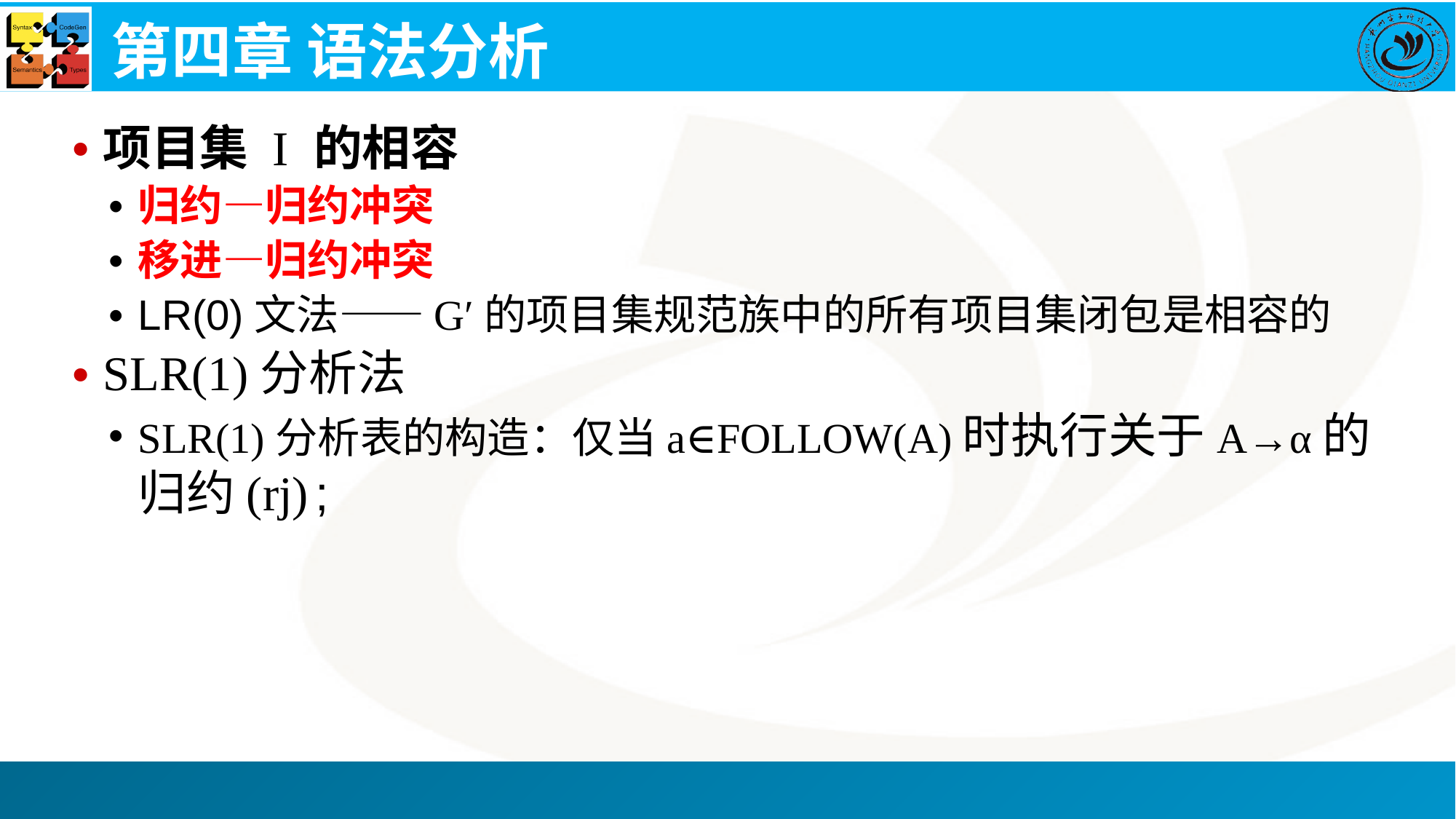

# 第四章 语法分析
项目集 I 的相容
归约—归约冲突
移进—归约冲突
LR(0)文法——G′的项目集规范族中的所有项目集闭包是相容的
SLR(1)分析法
SLR(1)分析表的构造：仅当a∈FOLLOW(A)时执行关于A→α的归约(rj) ;